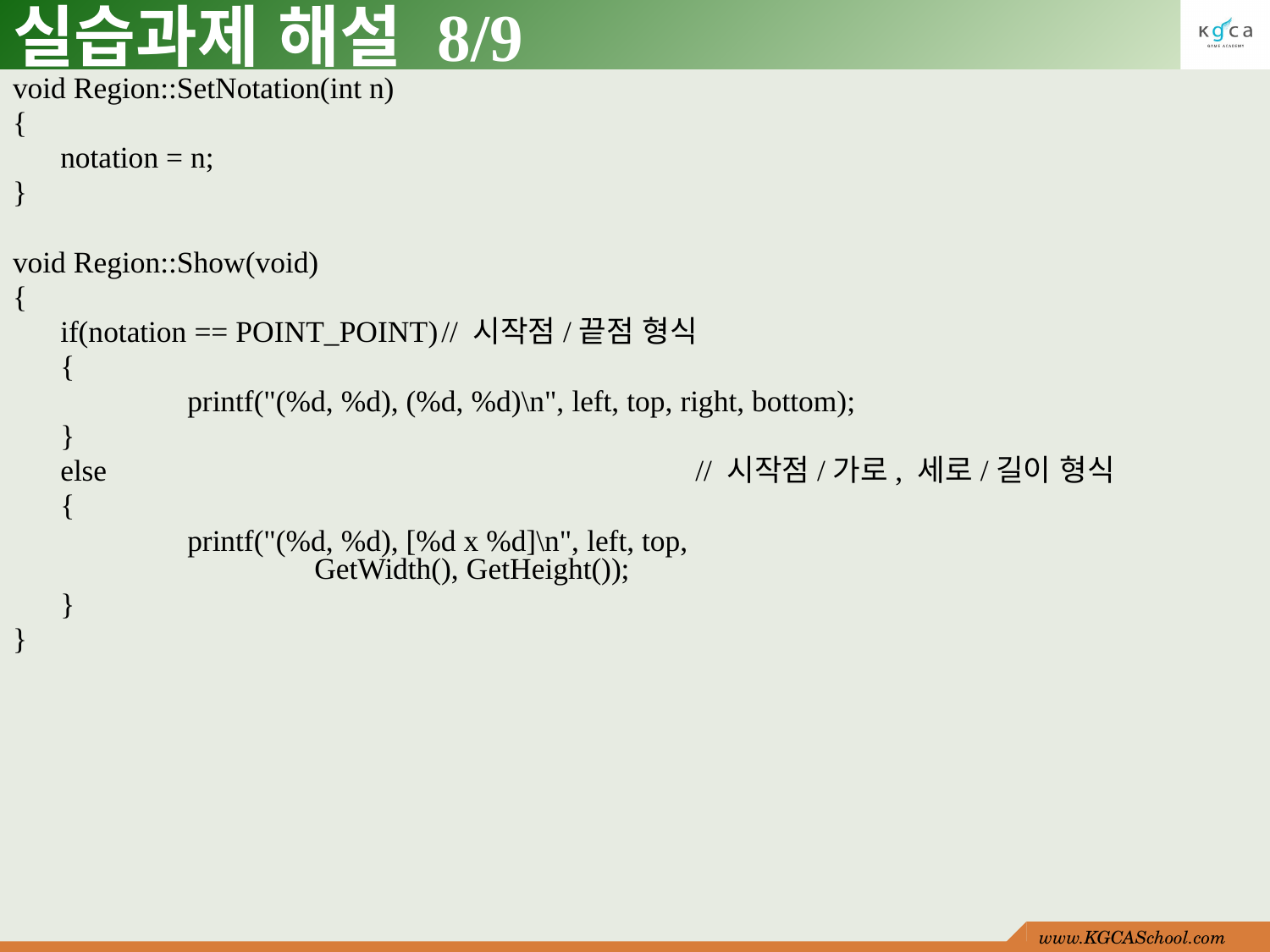

# 실습과제 해설 8/9
void Region::SetNotation(int n)
{
	notation = n;
}

void Region::Show(void)
{
	if(notation == POINT_POINT)	// 시작점/끝점 형식
	{
		printf("(%d, %d), (%d, %d)\n", left, top, right, bottom);
	}
	else					// 시작점/가로, 세로/길이 형식
	{
		printf("(%d, %d), [%d x %d]\n", left, top,
		GetWidth(), GetHeight());
	}
}